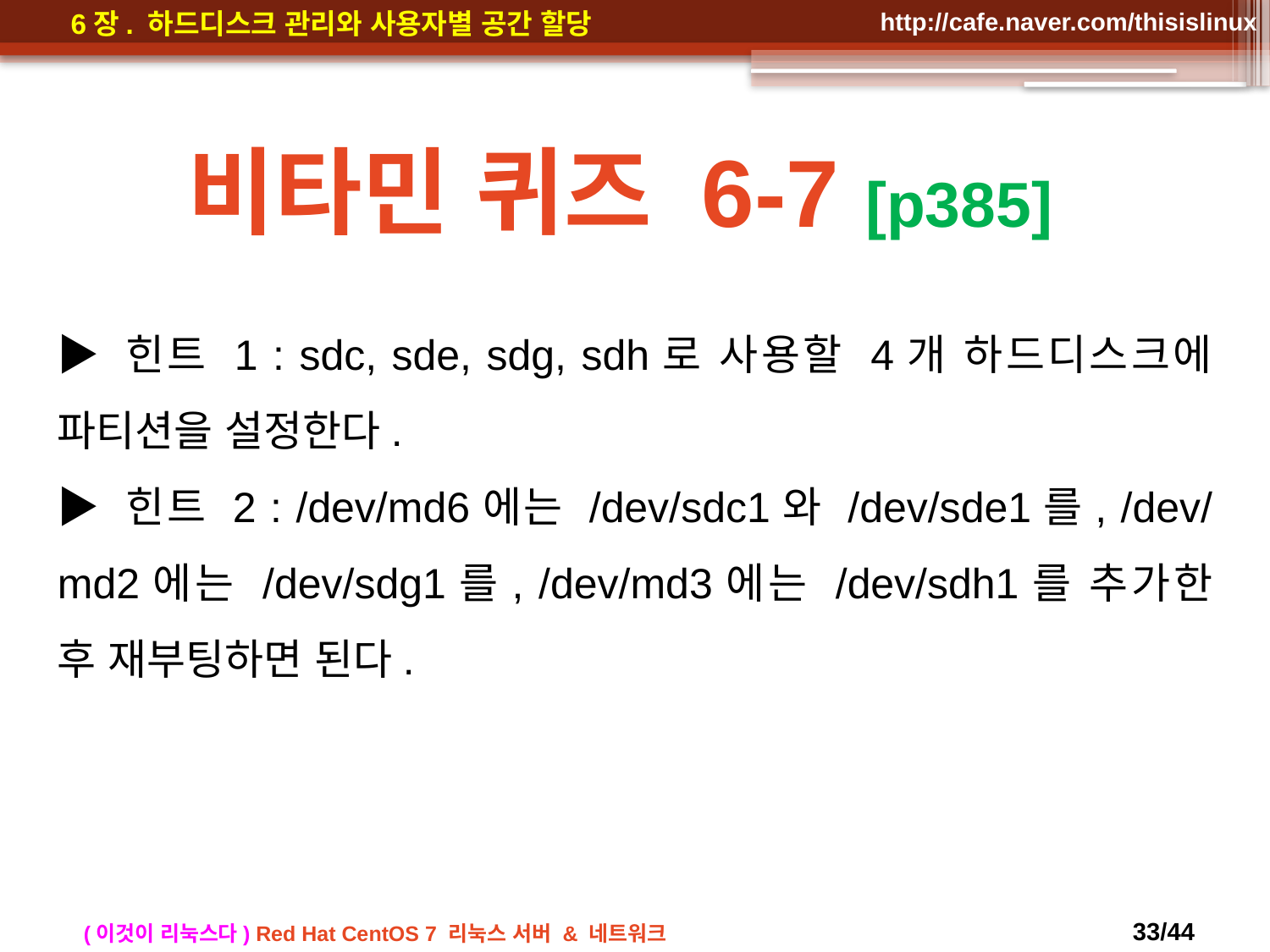

비타민 퀴즈 6-7 [p385]
▶ 힌트 1 : sdc, sde, sdg, sdh로 사용할 4개 하드디스크에 파티션을 설정한다.
▶ 힌트 2 : /dev/md6에는 /dev/sdc1와 /dev/sde1를, /dev/md2에는 /dev/sdg1를, /dev/md3에는 /dev/sdh1를 추가한 후 재부팅하면 된다.